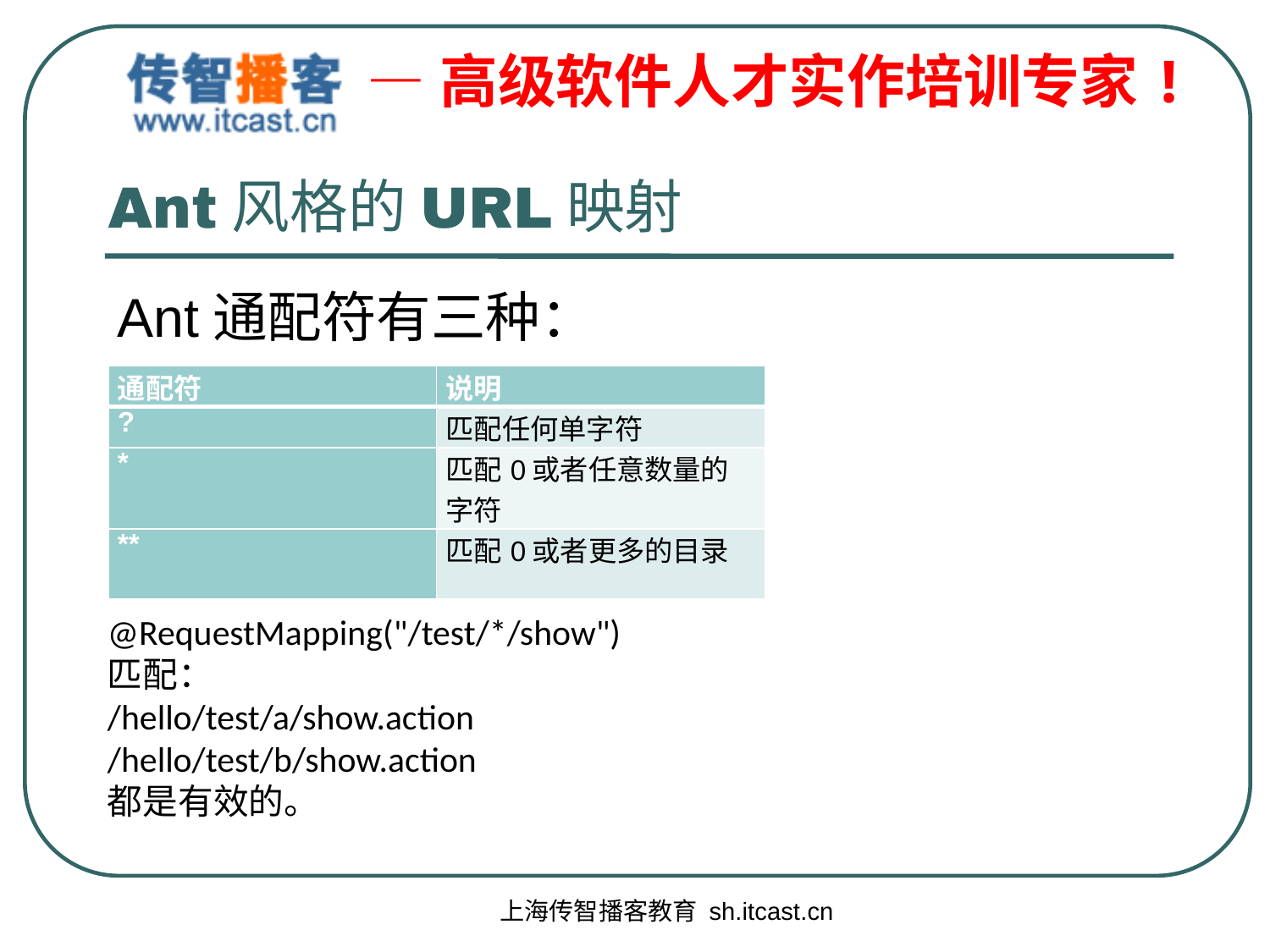

# Ant风格的URL映射
Ant通配符有三种：

| 通配符 | 说明 |
| --- | --- |
| ? | 匹配任何单字符 |
| \* | 匹配0或者任意数量的字符 |
| \*\* | 匹配0或者更多的目录 |
@RequestMapping("/test/*/show")
匹配：
/hello/test/a/show.action
/hello/test/b/show.action
都是有效的。

上海传智播客教育 sh.itcast.cn